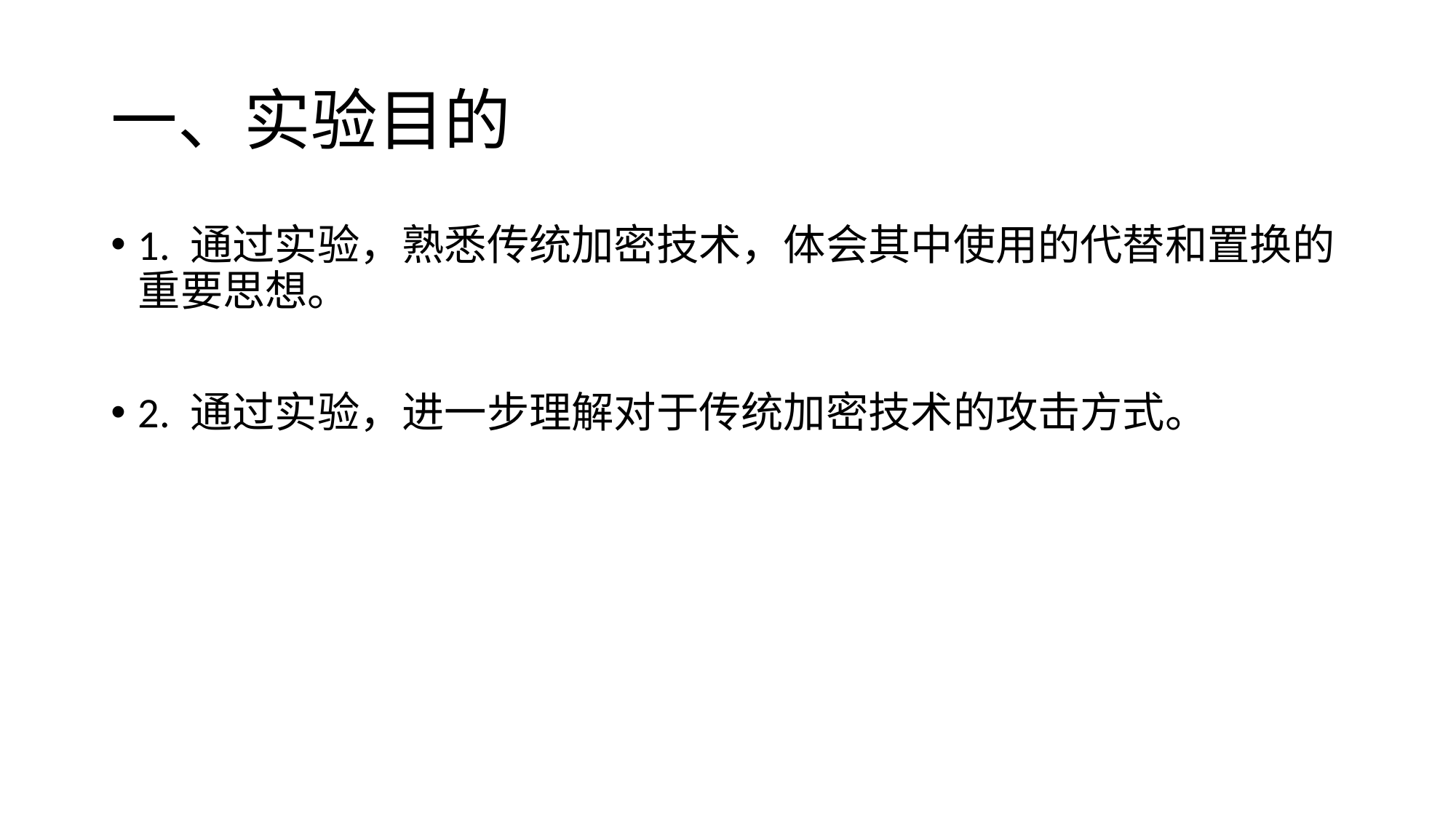

# 一、实验目的
1. 通过实验，熟悉传统加密技术，体会其中使用的代替和置换的重要思想。

2. 通过实验，进一步理解对于传统加密技术的攻击方式。